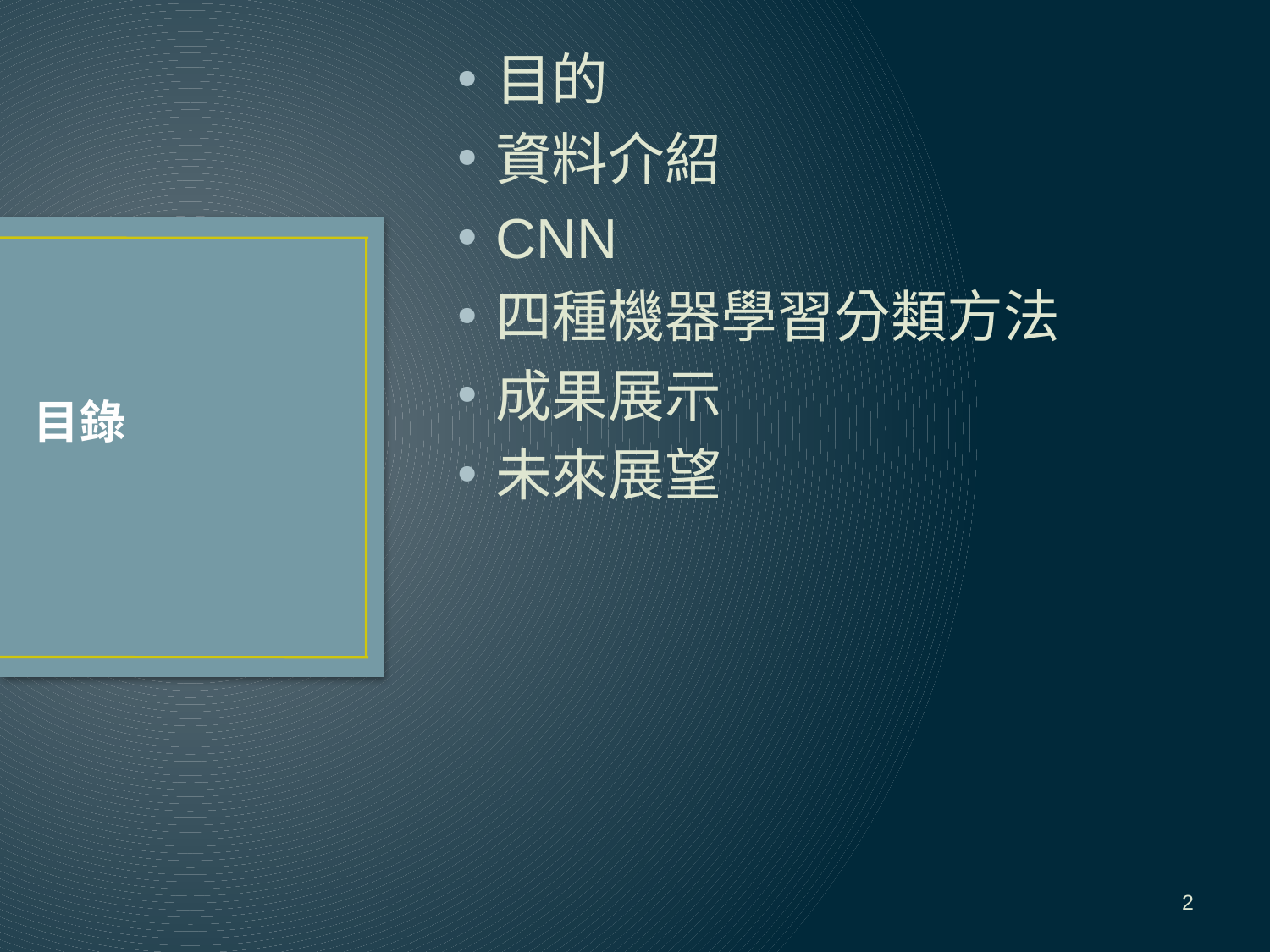

目的
資料介紹
CNN
四種機器學習分類方法
成果展示
未來展望

# 目錄

2